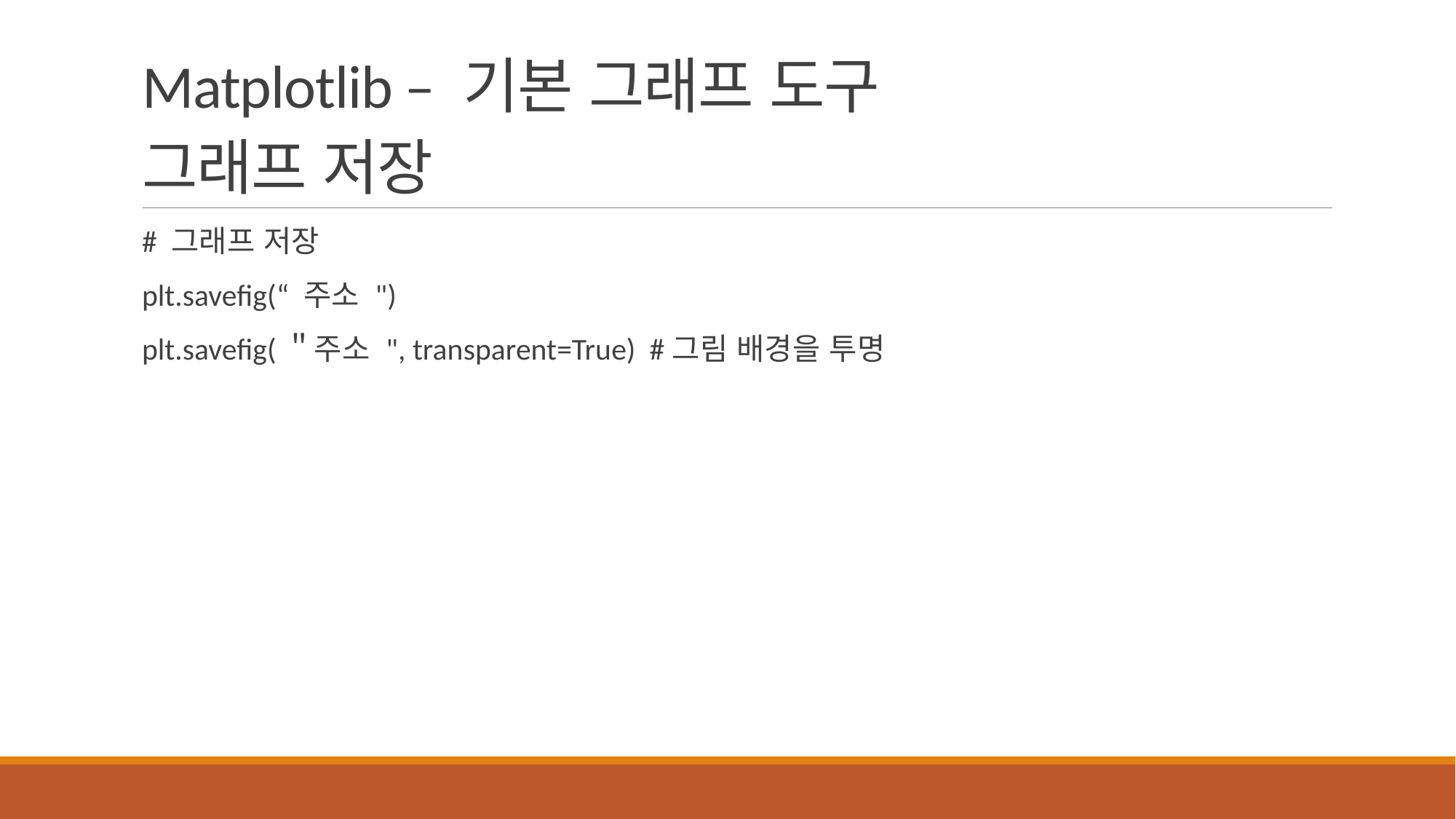

# Matplotlib – 기본 그래프 도구 그래프 저장
# 그래프 저장
plt.savefig(“ 주소 ")
plt.savefig(＂주소 ", transparent=True)  #그림 배경을 투명